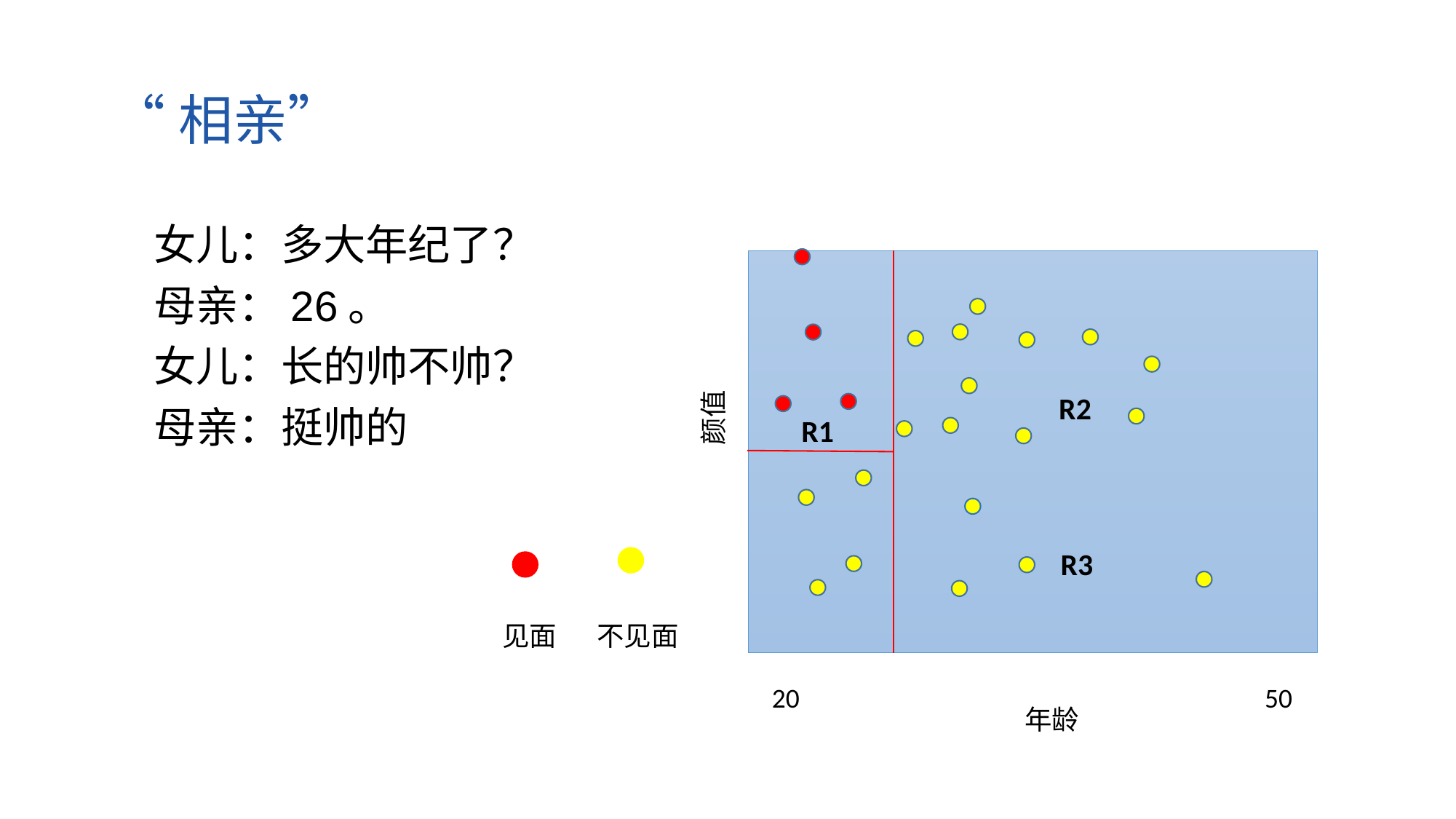

# “相亲”
 女儿：多大年纪了？
 母亲：26。
 女儿：长的帅不帅？
 母亲：挺帅的

颜值
R2

R1

R3

见面
不见面
20
50
年龄